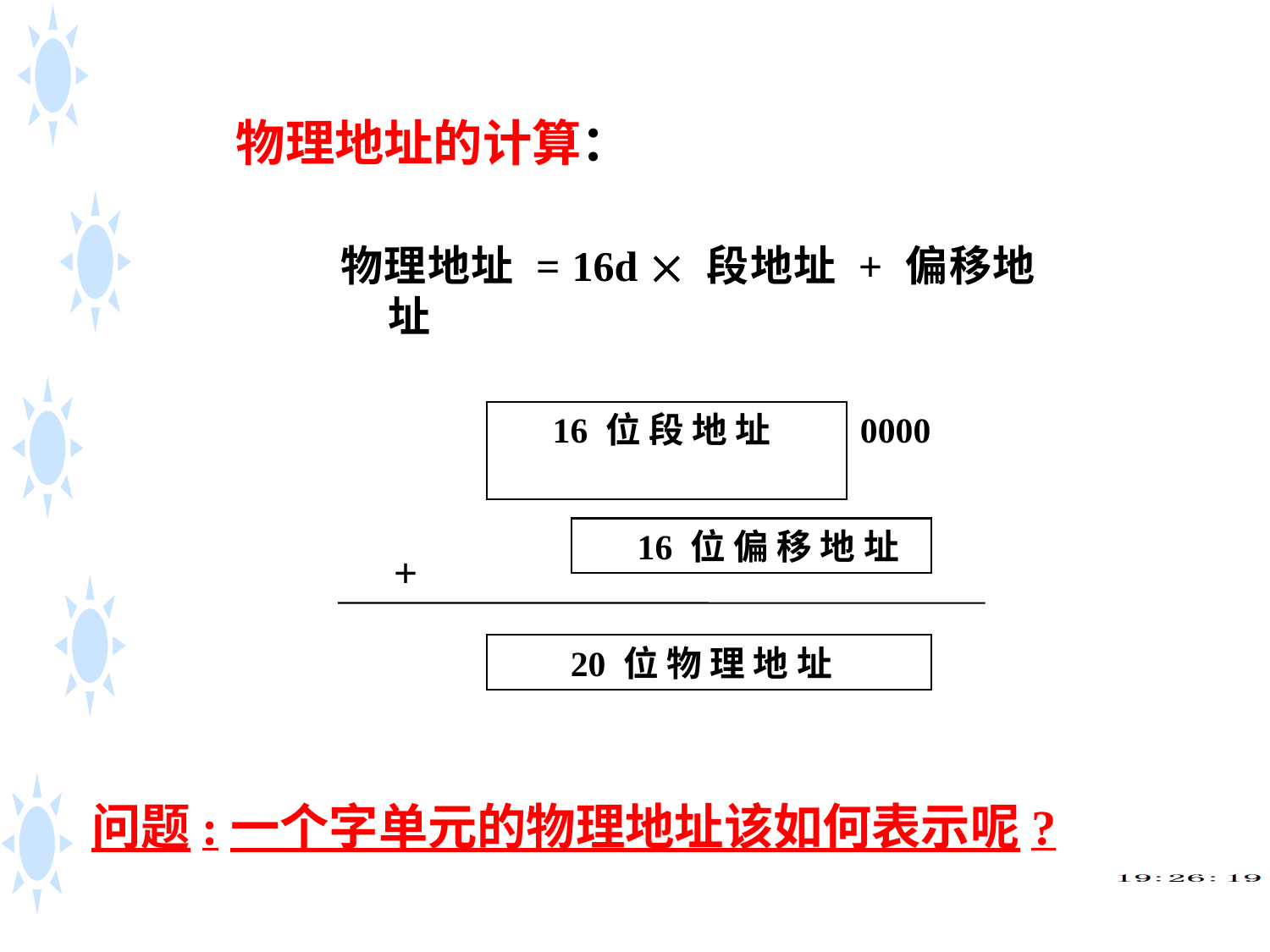

物理地址的计算：
物理地址 = 16d × 段地址 + 偏移地址
      16 位 段 地 址
            0000
      16 位 偏 移 地 址
+

        20 位 物 理 地 址
问题:一个字单元的物理地址该如何表示呢?